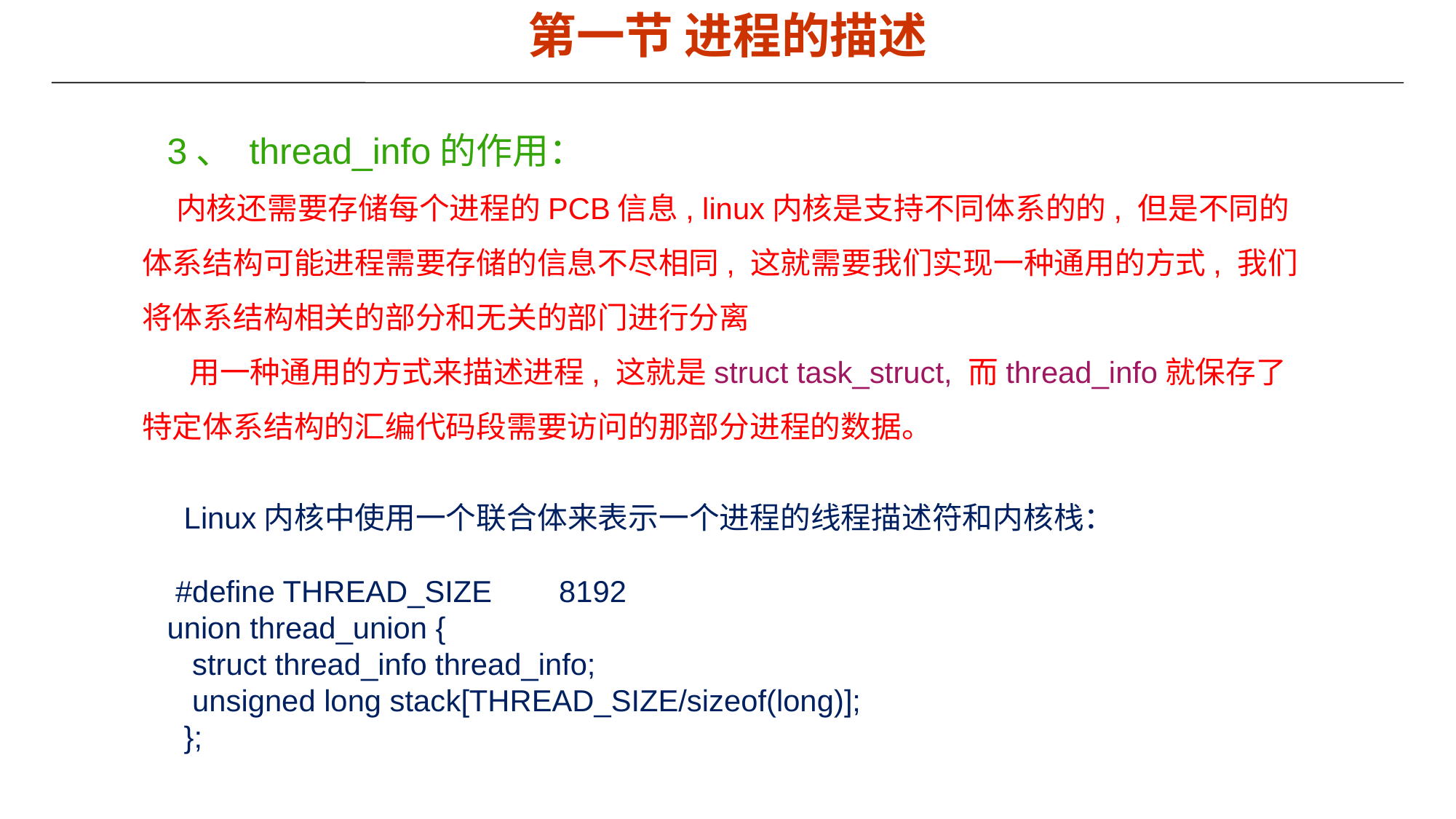

第一节 进程的描述

   3、 thread_info的作用：
    内核还需要存储每个进程的PCB信息, linux内核是支持不同体系的的, 但是不同的体系结构可能进程需要存储的信息不尽相同, 这就需要我们实现一种通用的方式, 我们将体系结构相关的部分和无关的部门进行分离
      用一种通用的方式来描述进程, 这就是struct task_struct, 而thread_info就保存了特定体系结构的汇编代码段需要访问的那部分进程的数据。

     Linux内核中使用一个联合体来表示一个进程的线程描述符和内核栈：

    #define THREAD_SIZE        8192
   union thread_union {
      struct thread_info thread_info;
      unsigned long stack[THREAD_SIZE/sizeof(long)];
     };